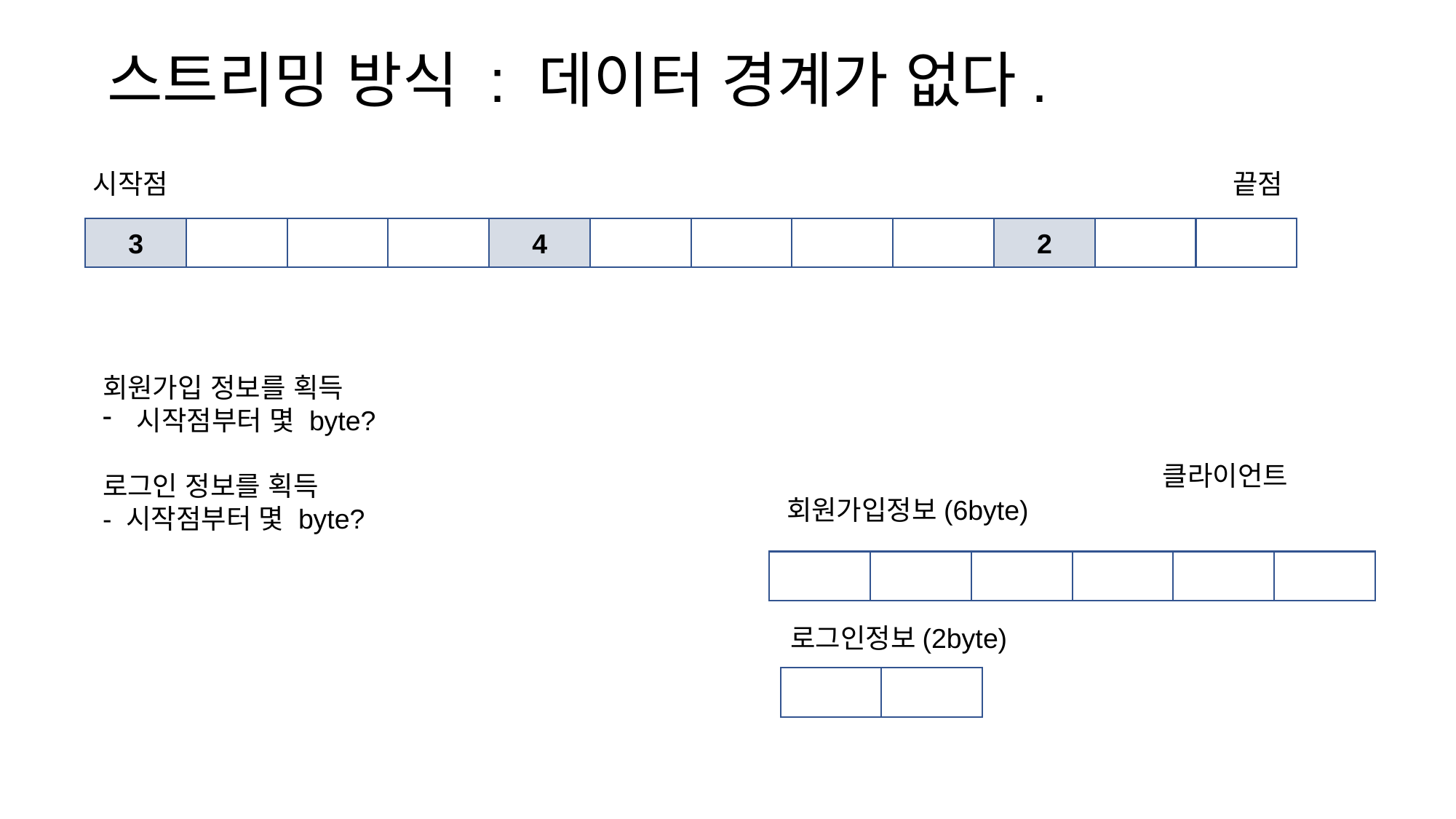

스트리밍 방식 : 데이터 경계가 없다.
시작점
끝점
3

4

2

회원가입 정보를 획득
시작점부터 몇 byte?

로그인 정보를 획득
- 시작점부터 몇 byte?
클라이언트
회원가입정보(6byte)

로그인정보(2byte)